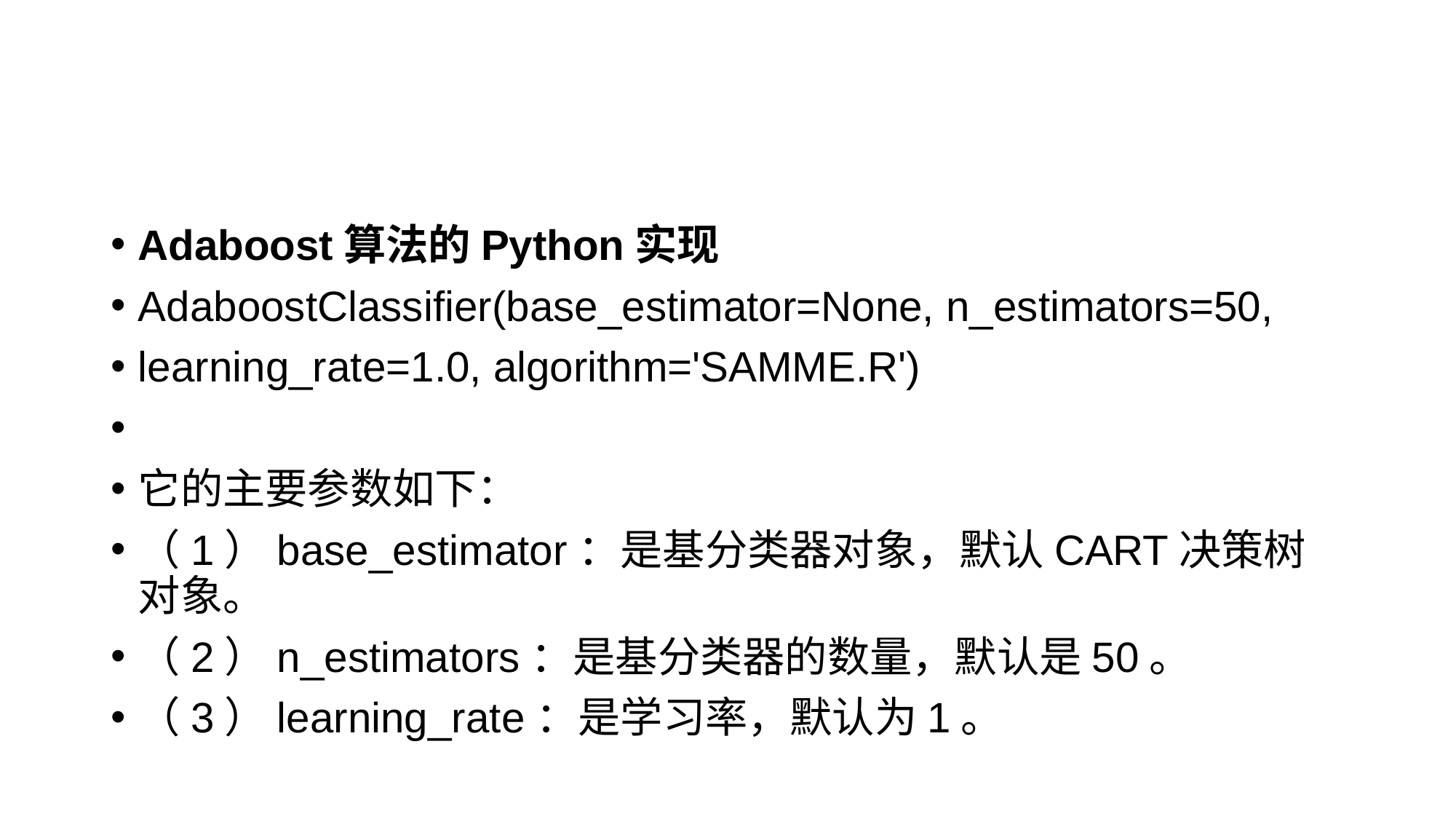

#
Adaboost算法的Python实现
AdaboostClassifier(base_estimator=None, n_estimators=50,
learning_rate=1.0, algorithm='SAMME.R')

它的主要参数如下：
（1）base_estimator：是基分类器对象，默认CART决策树对象。
（2）n_estimators：是基分类器的数量，默认是50。
（3）learning_rate：是学习率，默认为1。